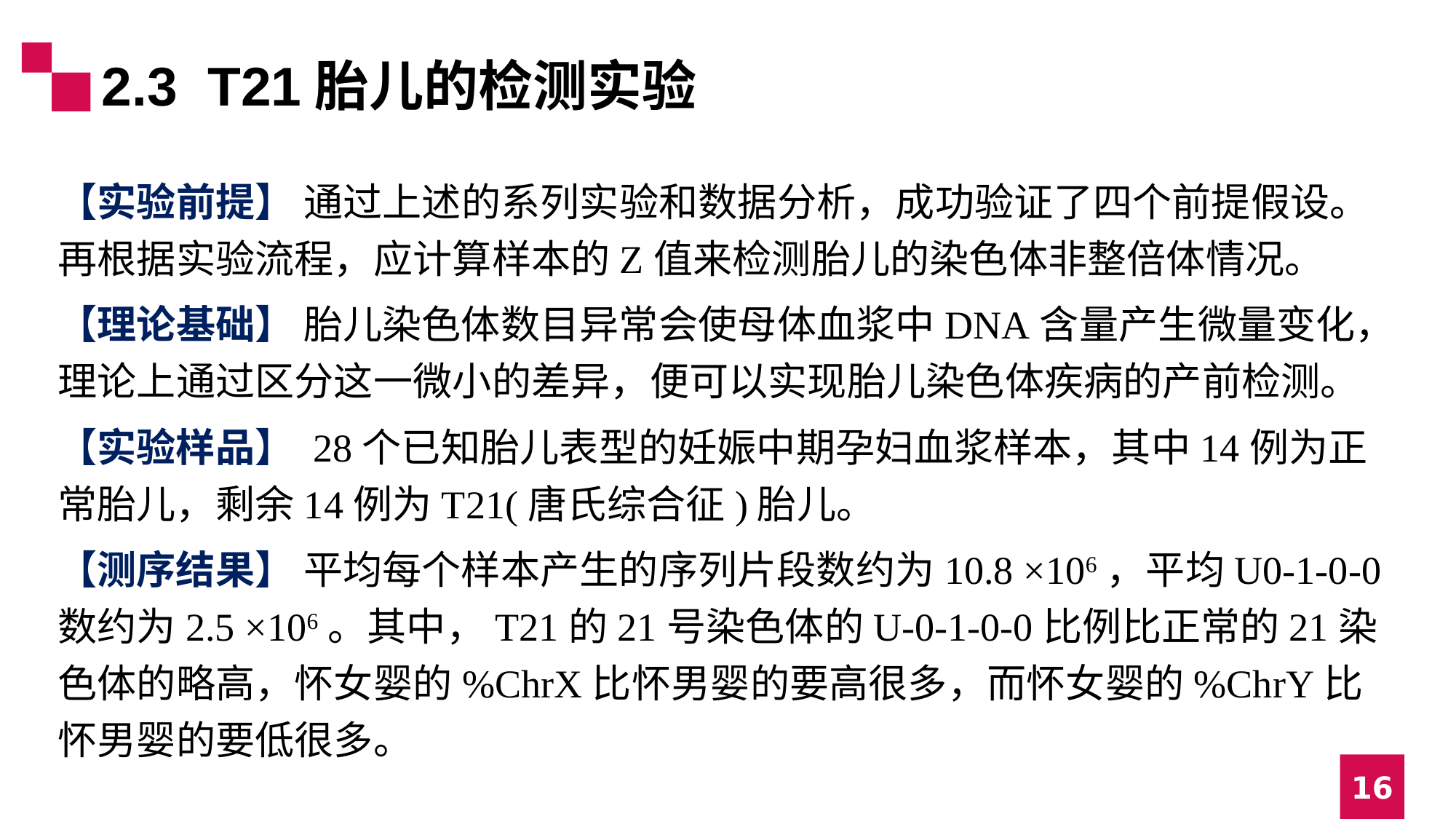

2.3  T21胎儿的检测实验
【实验前提】 通过上述的系列实验和数据分析，成功验证了四个前提假设。再根据实验流程，应计算样本的Z值来检测胎儿的染色体非整倍体情况。
【理论基础】 胎儿染色体数目异常会使母体血浆中DNA含量产生微量变化，理论上通过区分这一微小的差异，便可以实现胎儿染色体疾病的产前检测。
【实验样品】 28个已知胎儿表型的妊娠中期孕妇血浆样本，其中14例为正常胎儿，剩余14例为T21(唐氏综合征)胎儿。
【测序结果】 平均每个样本产生的序列片段数约为10.8 ×106，平均U0-1-0-0数约为2.5 ×106。其中，T21的21号染色体的U-0-1-0-0比例比正常的21染色体的略高，怀女婴的%ChrX比怀男婴的要高很多，而怀女婴的%ChrY比怀男婴的要低很多。
16